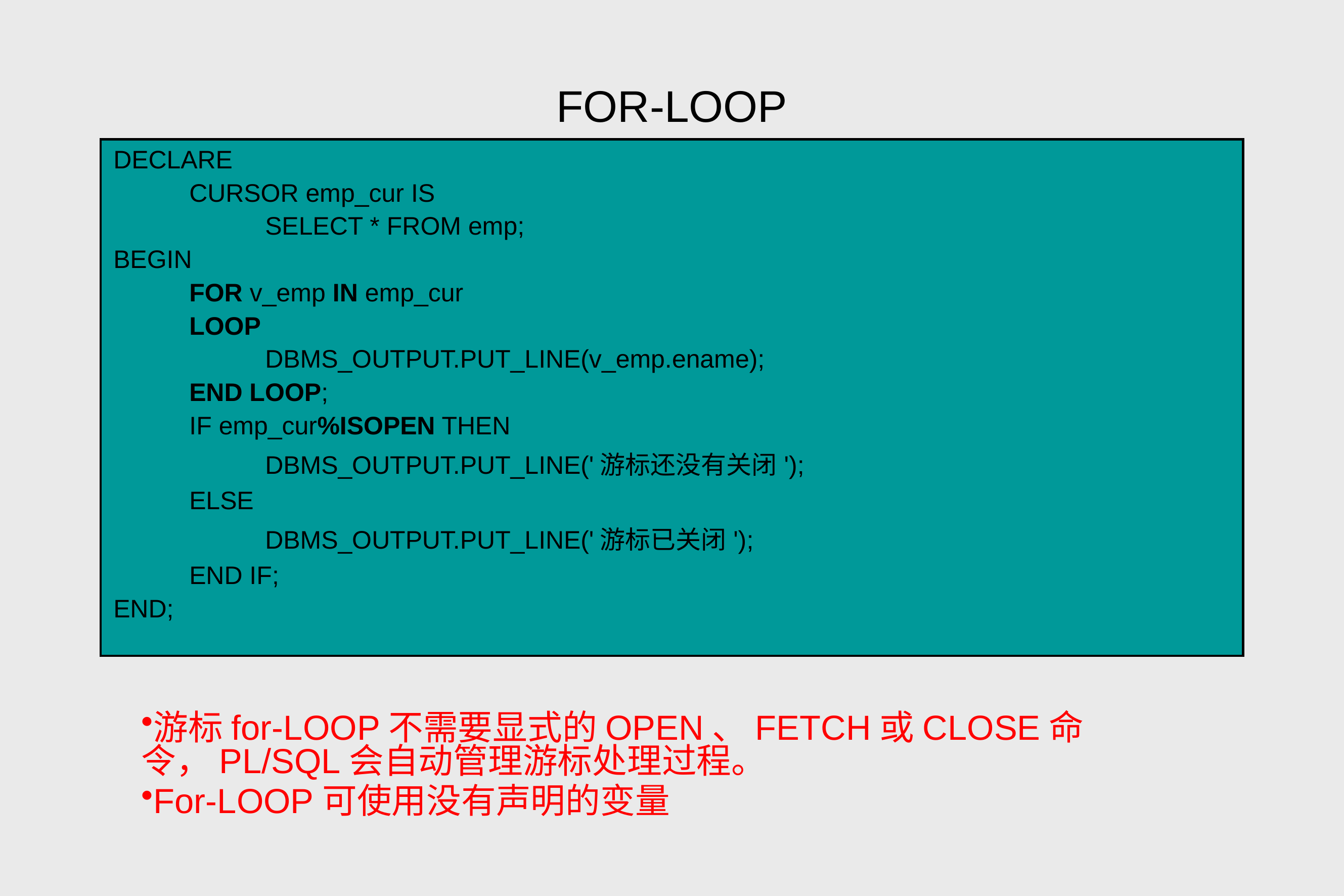

# FOR-LOOP
| DECLARE CURSOR emp\_cur IS SELECT \* FROM emp; BEGIN FOR v\_emp IN emp\_cur LOOP DBMS\_OUTPUT.PUT\_LINE(v\_emp.ename); END LOOP; IF emp\_cur%ISOPEN THEN DBMS\_OUTPUT.PUT\_LINE('游标还没有关闭'); ELSE DBMS\_OUTPUT.PUT\_LINE('游标已关闭'); END IF; END; |
| --- |
游标for-LOOP不需要显式的OPEN、FETCH或CLOSE命令，PL/SQL会自动管理游标处理过程。
For-LOOP可使用没有声明的变量